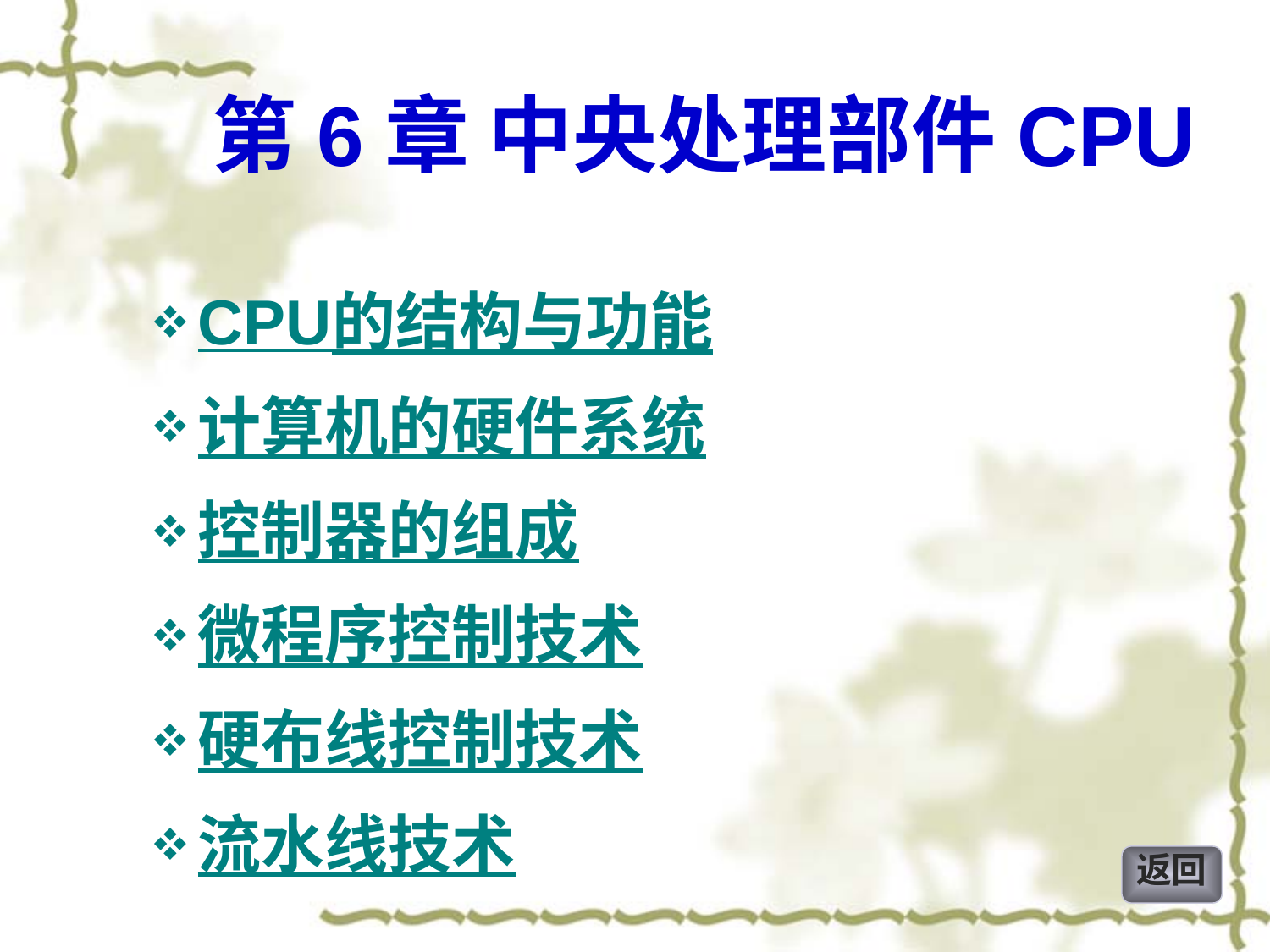

# 第6章 中央处理部件CPU
CPU的结构与功能
计算机的硬件系统
控制器的组成
微程序控制技术
硬布线控制技术
流水线技术
1
返回